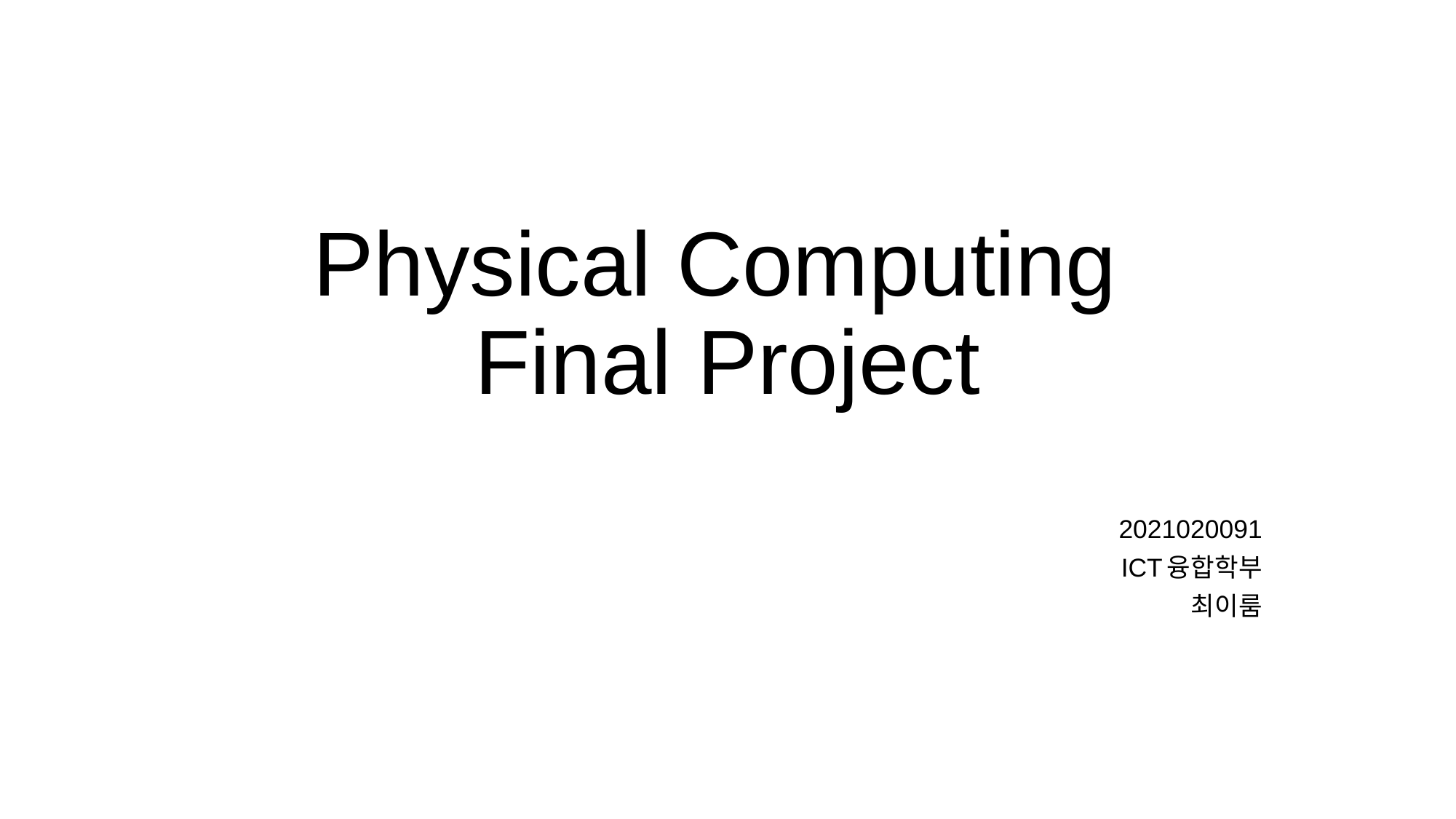

# Physical Computing Final Project

2021020091
ICT융합학부
최이룸